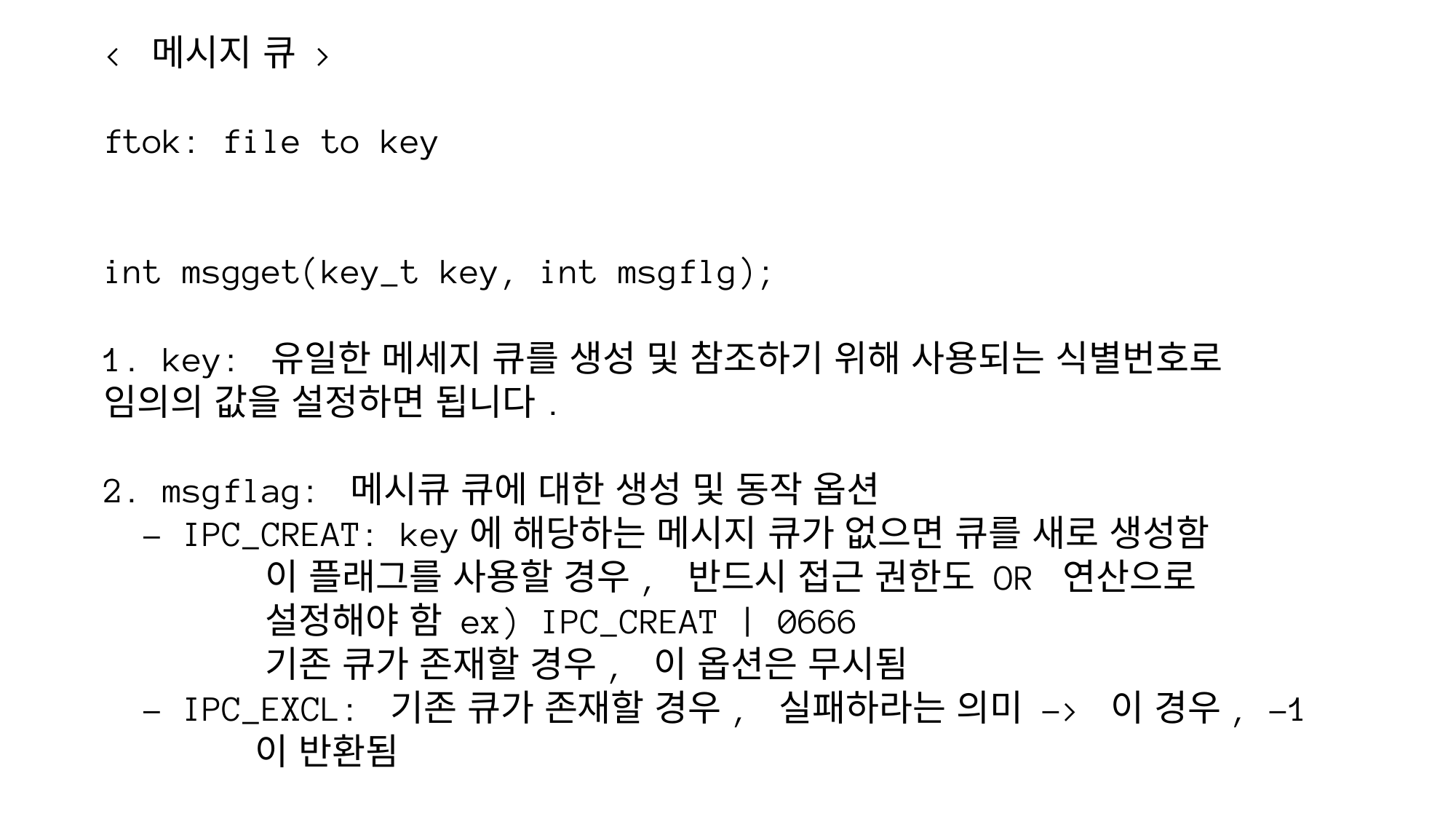

< 메시지 큐 >

ftok: file to key

int msgget(key_t key, int msgflg);

1. key: 유일한 메세지 큐를 생성 및 참조하기 위해 사용되는 식별번호로
임의의 값을 설정하면 됩니다.

2. msgflag: 메시큐 큐에 대한 생성 및 동작 옵션
  - IPC_CREAT: key에 해당하는 메시지 큐가 없으면 큐를 새로 생성함
               이 플래그를 사용할 경우, 반드시 접근 권한도 OR 연산으로
               설정해야 함 ex) IPC_CREAT | 0666
               기존 큐가 존재할 경우, 이 옵션은 무시됨
  - IPC_EXCL: 기존 큐가 존재할 경우, 실패하라는 의미 -> 이 경우, -1
              이 반환됨